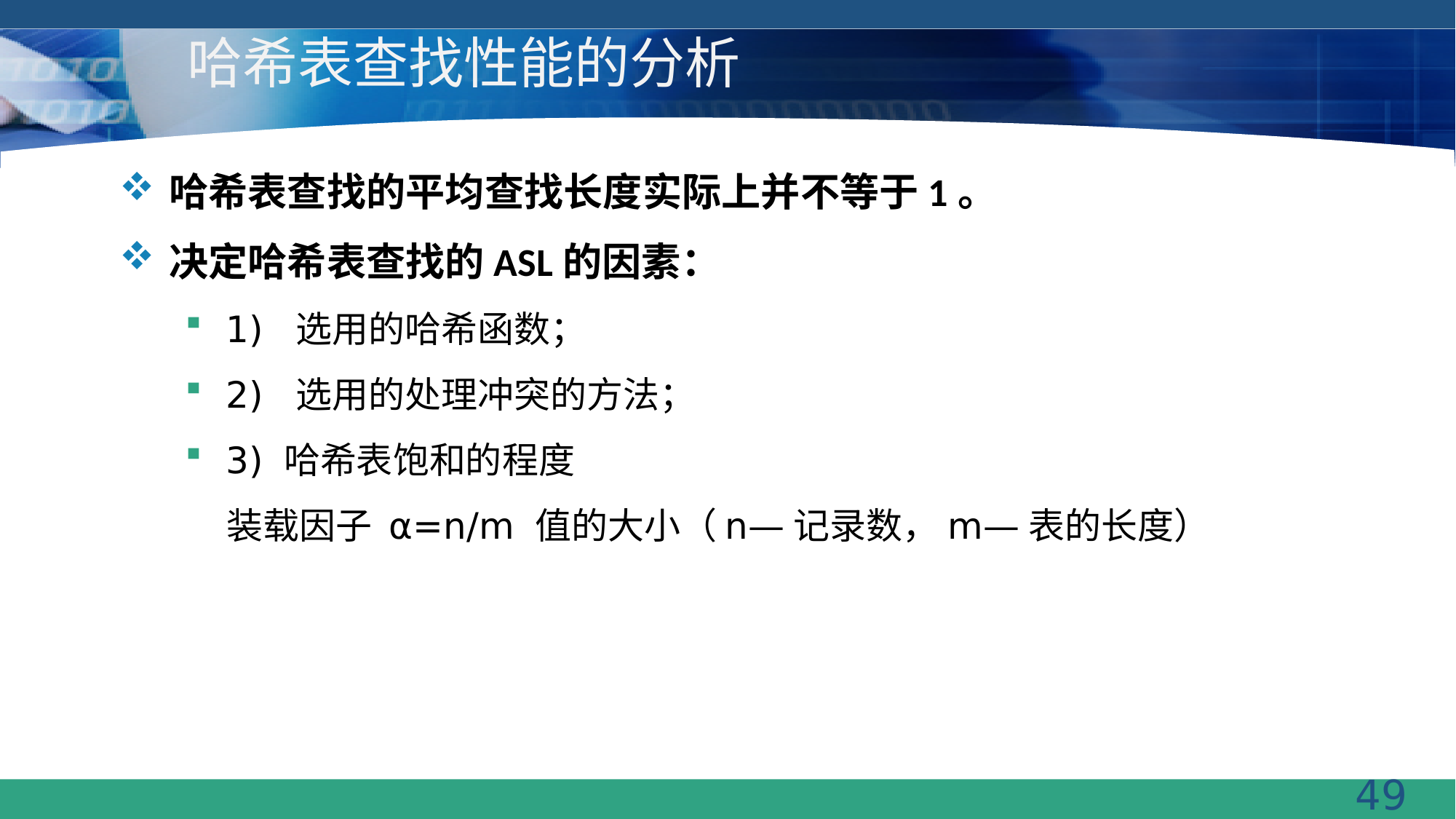

# 哈希表查找性能的分析

哈希表查找的平均查找长度实际上并不等于1。
决定哈希表查找的ASL的因素：
1)  选用的哈希函数；
2)  选用的处理冲突的方法；
3) 哈希表饱和的程度
    装载因子 α=n/m 值的大小（n—记录数，m—表的长度）